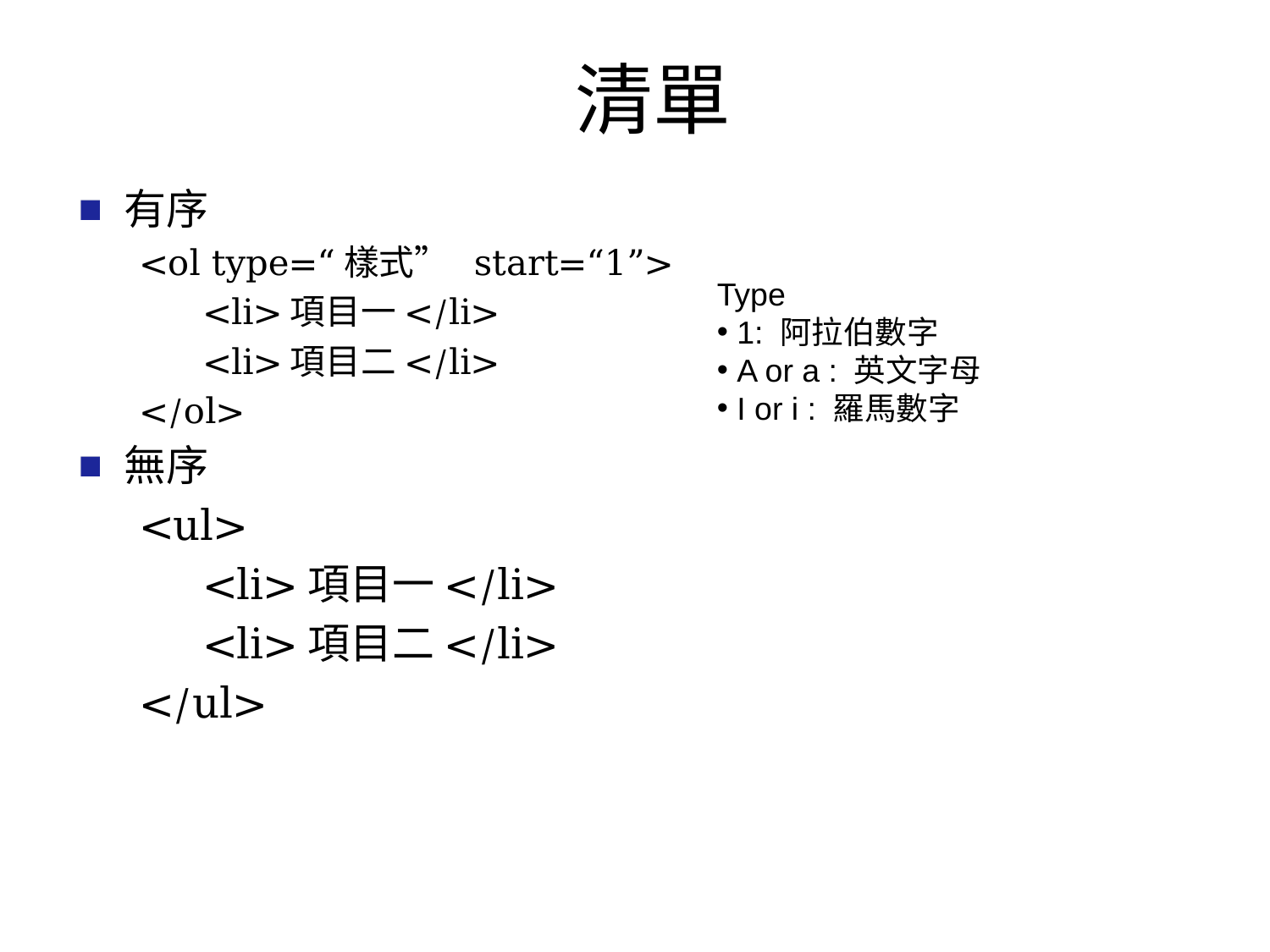

# 清單
有序
<ol type=“樣式”  start=“1”>
<li>項目一</li>
<li>項目二</li>
</ol>
無序
<ul>
<li>項目一</li>
<li>項目二</li>
</ul>
Type
 1: 阿拉伯數字
 A or a : 英文字母
 I or i : 羅馬數字